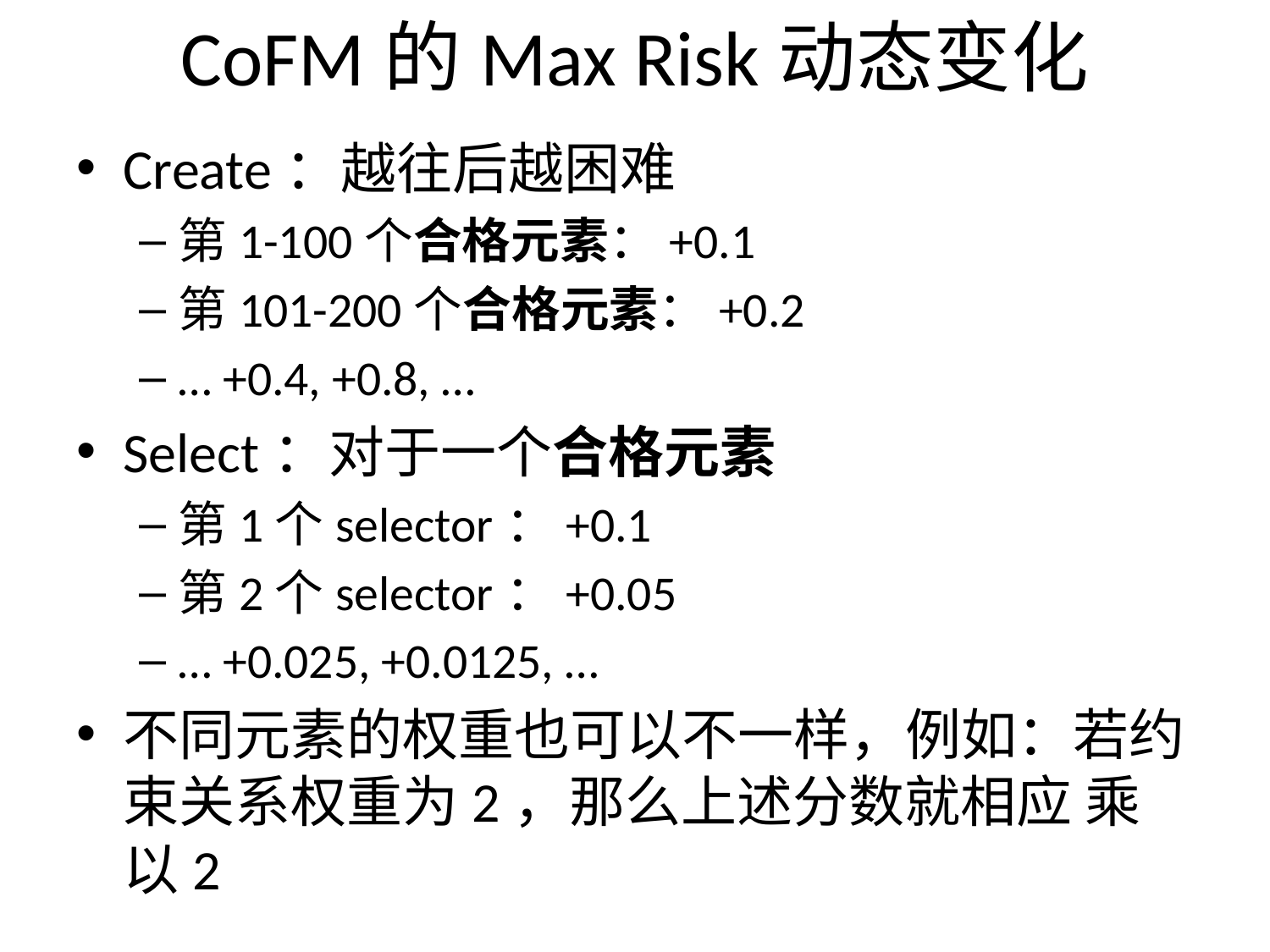

# CoFM的Max Risk动态变化
Create：越往后越困难
第1-100个合格元素：+0.1
第101-200个合格元素：+0.2
… +0.4, +0.8, …
Select：对于一个合格元素
第1个selector：+0.1
第2个selector：+0.05
… +0.025, +0.0125, …
不同元素的权重也可以不一样，例如：若约束关系权重为2，那么上述分数就相应 乘以2